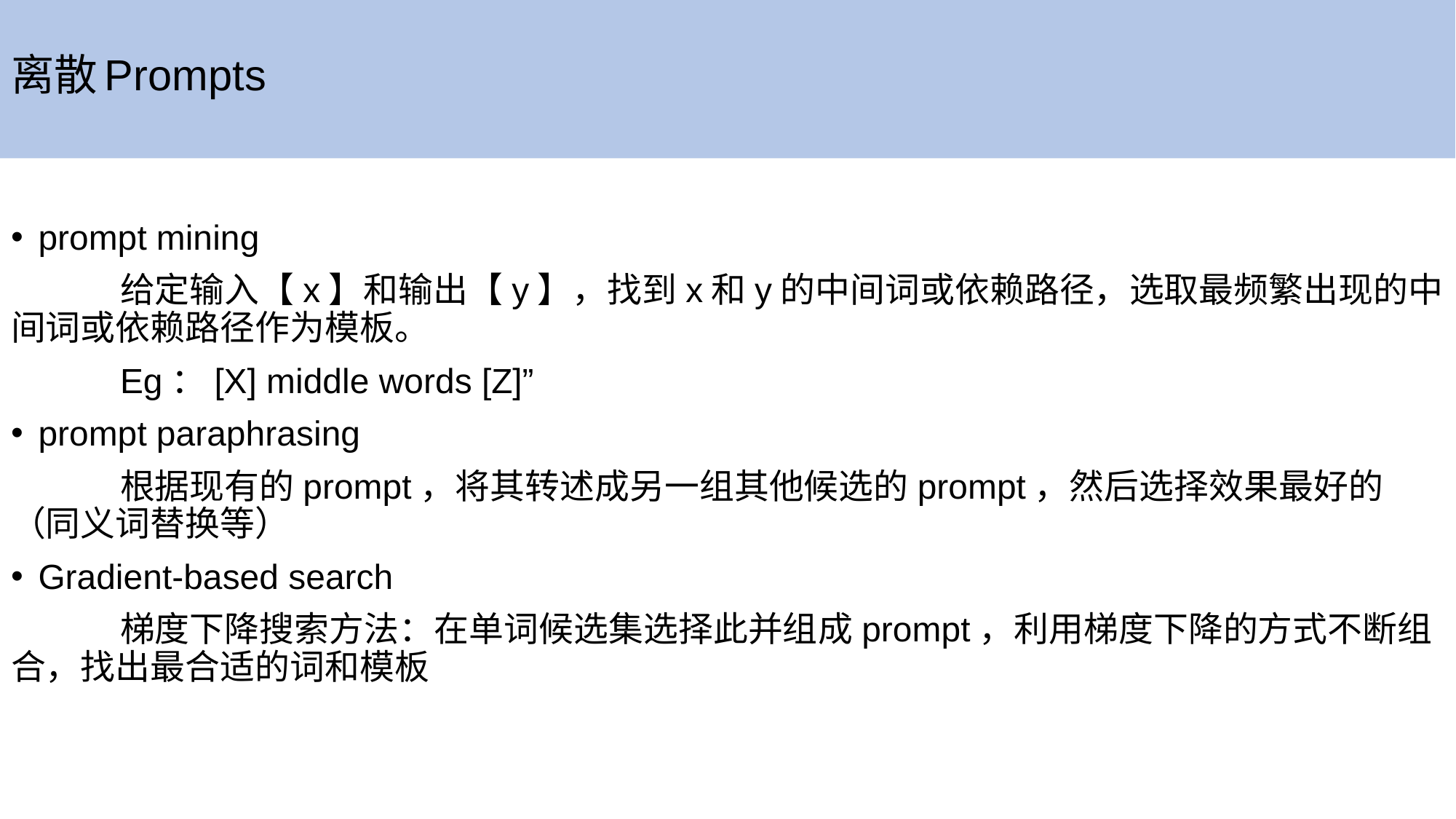

# 离散Prompts
prompt mining
       	给定输入【x】和输出【y】，找到x和y的中间词或依赖路径，选取最频繁出现的中间词或依赖路径作为模板。
	Eg：[X] middle words [Z]”
prompt paraphrasing
	根据现有的prompt，将其转述成另一组其他候选的prompt，然后选择效果最好的（同义词替换等）
Gradient-based search
	梯度下降搜索方法：在单词候选集选择此并组成prompt，利用梯度下降的方式不断组合，找出最合适的词和模板